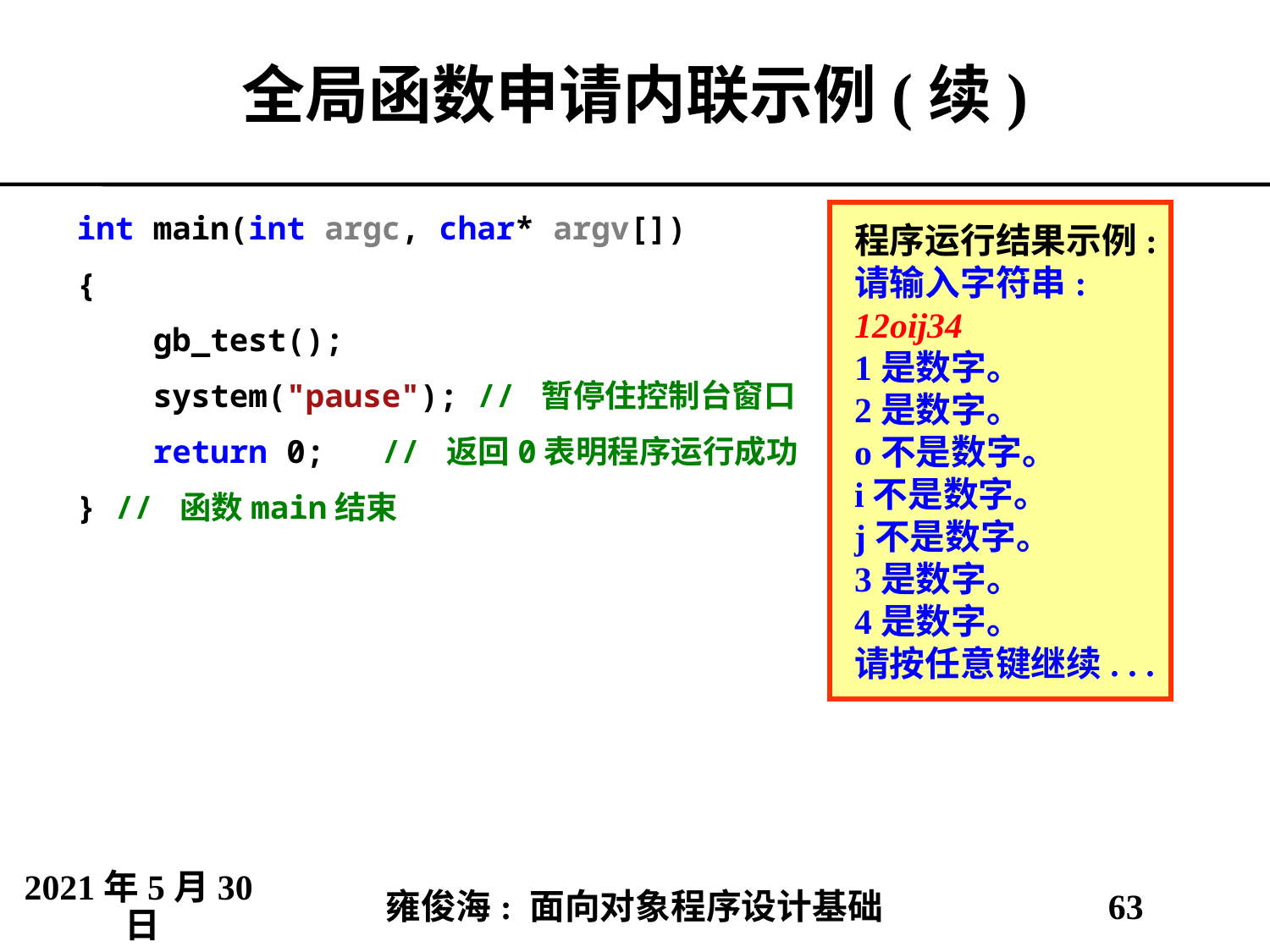

# 全局函数申请内联示例(续)

程序运行结果示例:
请输入字符串:
12oij34
1是数字。
2是数字。
o不是数字。
i不是数字。
j不是数字。
3是数字。
4是数字。
请按任意键继续. . .
int main(int argc, char* argv[])
{
    gb_test();
    system("pause"); // 暂停住控制台窗口
    return 0;   // 返回0表明程序运行成功
} // 函数main结束
2021年5月30日
雍俊海: 面向对象程序设计基础
63